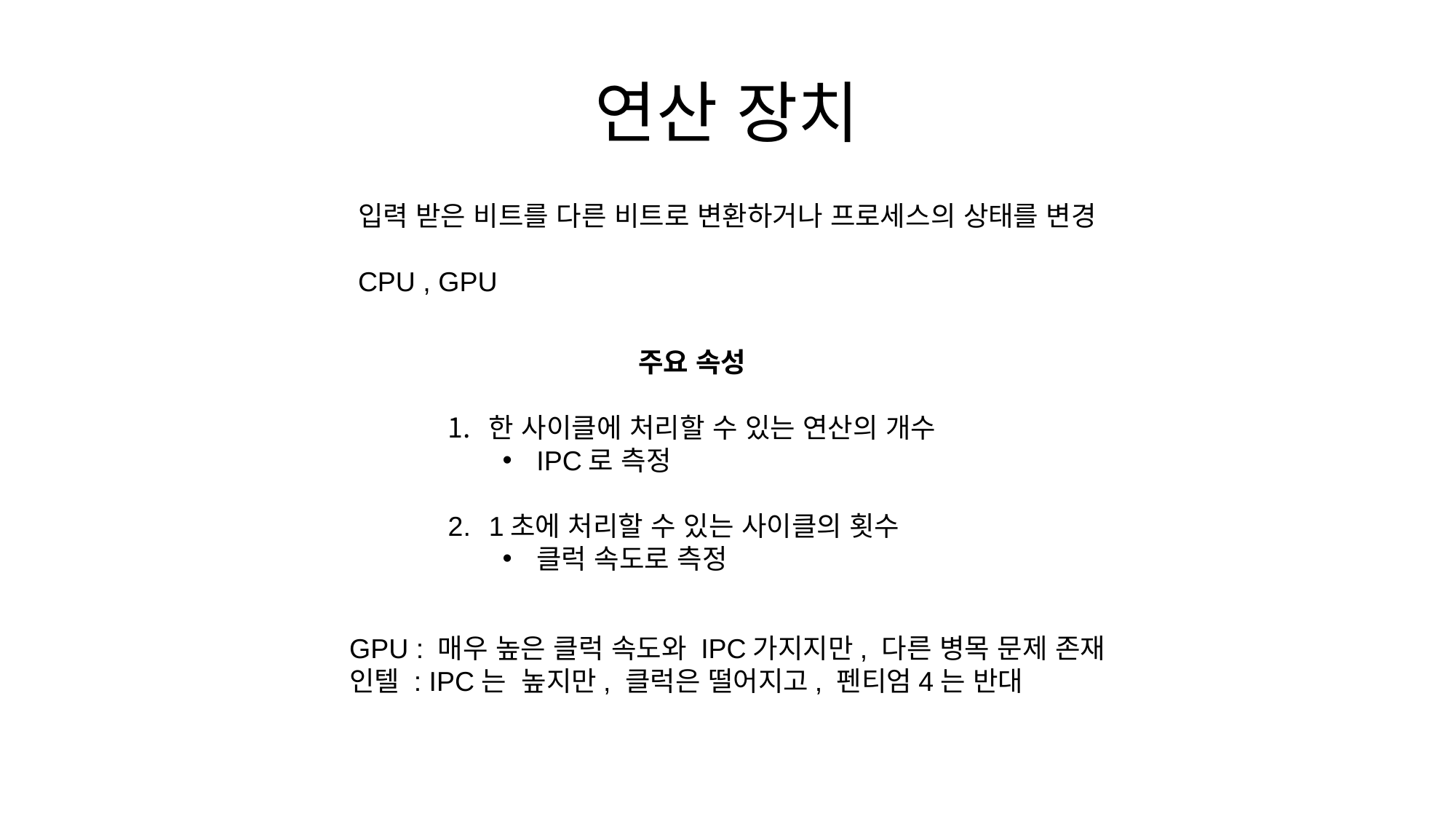

연산 장치
입력 받은 비트를 다른 비트로 변환하거나 프로세스의 상태를 변경

CPU , GPU
주요 속성

한 사이클에 처리할 수 있는 연산의 개수
IPC로 측정

1초에 처리할 수 있는 사이클의 횟수
클럭 속도로 측정
GPU : 매우 높은 클럭 속도와 IPC가지지만, 다른 병목 문제 존재
인텔 : IPC는  높지만, 클럭은 떨어지고, 펜티엄4는 반대